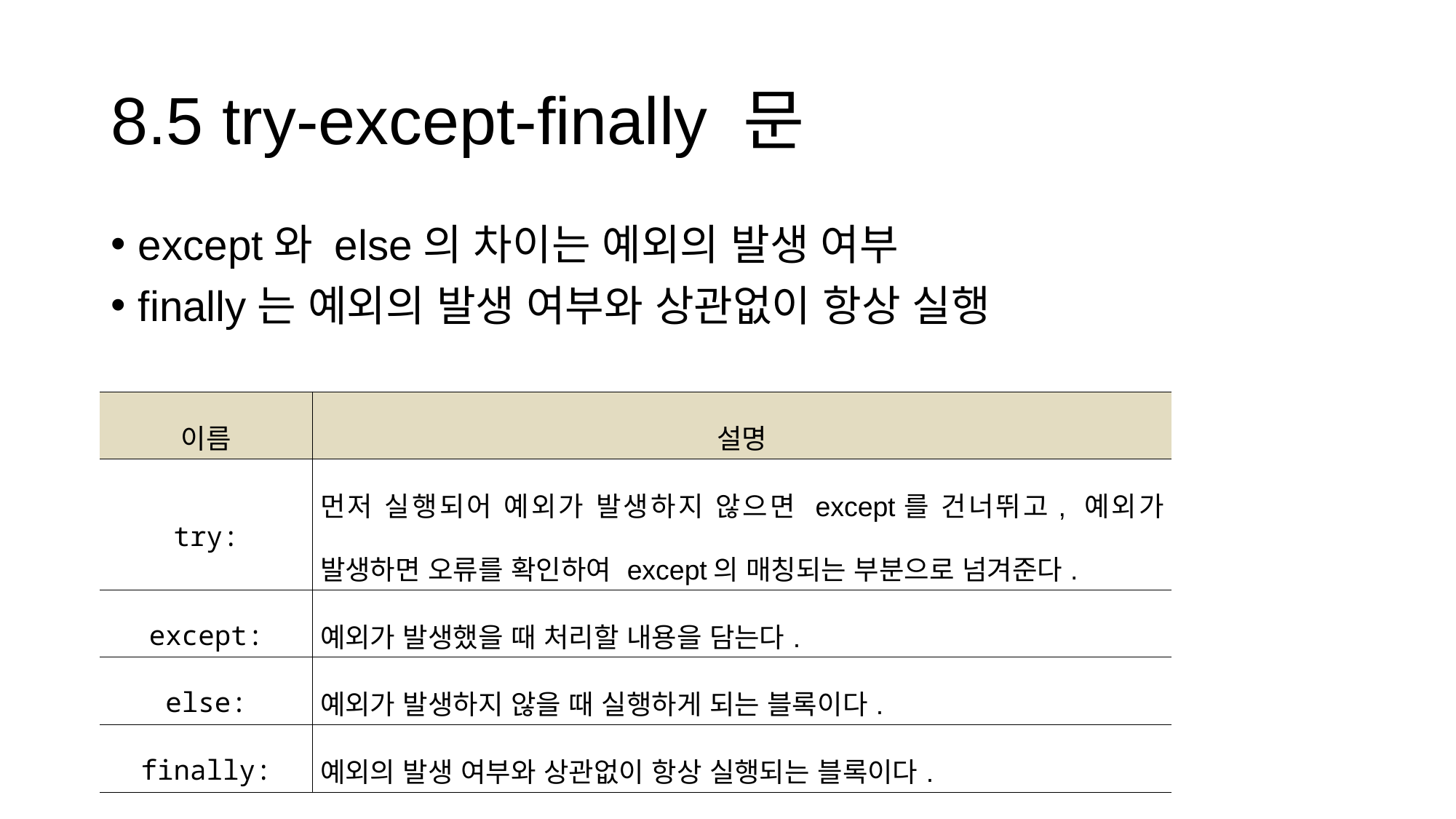

# 8.5 try-except-finally 문
except와 else의 차이는 예외의 발생 여부
finally는 예외의 발생 여부와 상관없이 항상 실행

| 이름 | 설명 |
| --- | --- |
| try: | 먼저 실행되어 예외가 발생하지 않으면 except를 건너뛰고, 예외가 발생하면 오류를 확인하여 except의 매칭되는 부분으로 넘겨준다. |
| except: | 예외가 발생했을 때 처리할 내용을 담는다. |
| else: | 예외가 발생하지 않을 때 실행하게 되는 블록이다. |
| finally: | 예외의 발생 여부와 상관없이 항상 실행되는 블록이다. |